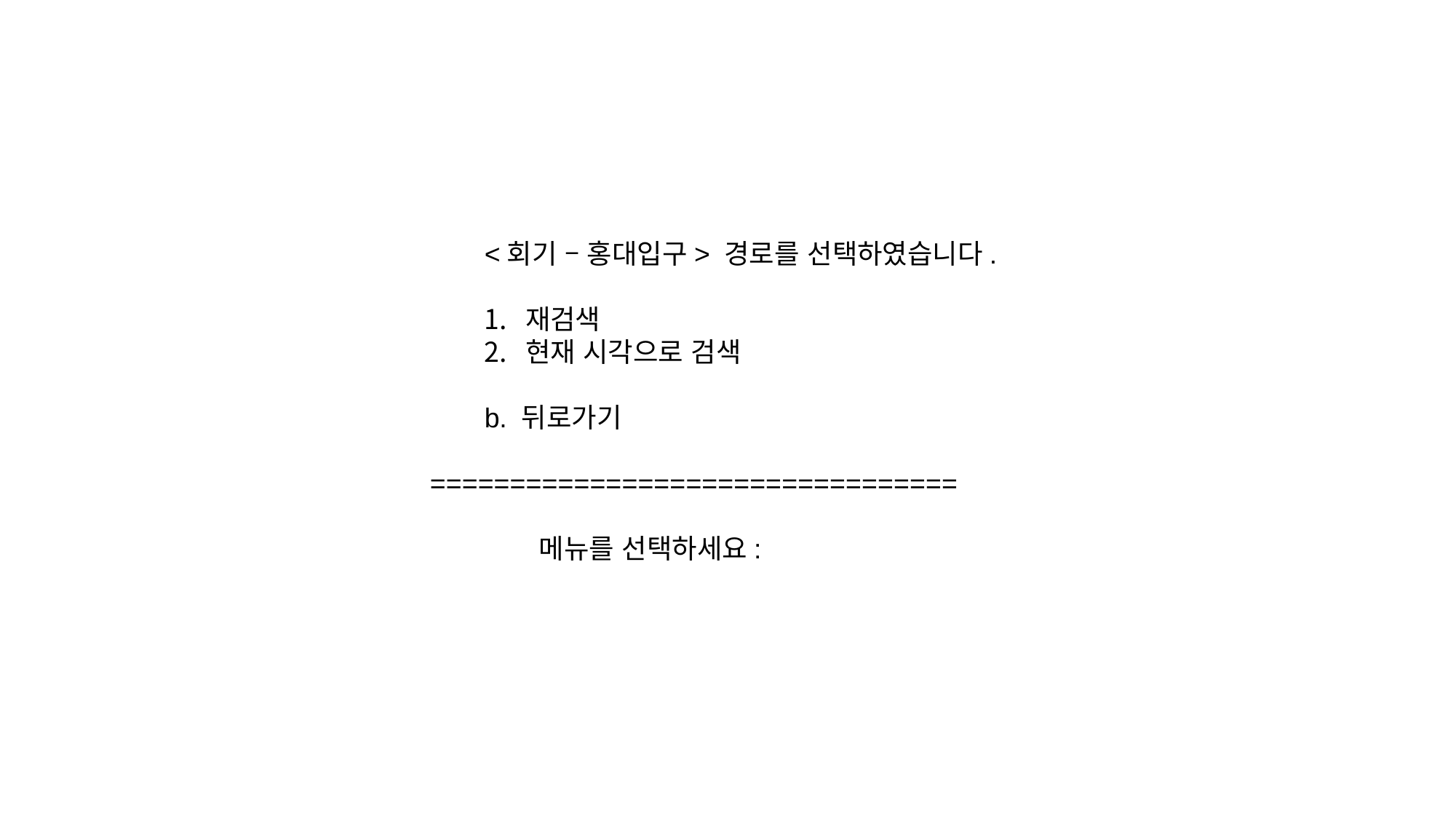

<회기 – 홍대입구> 경로를 선택하였습니다.

재검색
현재 시각으로 검색

b. 뒤로가기

=================================

	메뉴를 선택하세요: